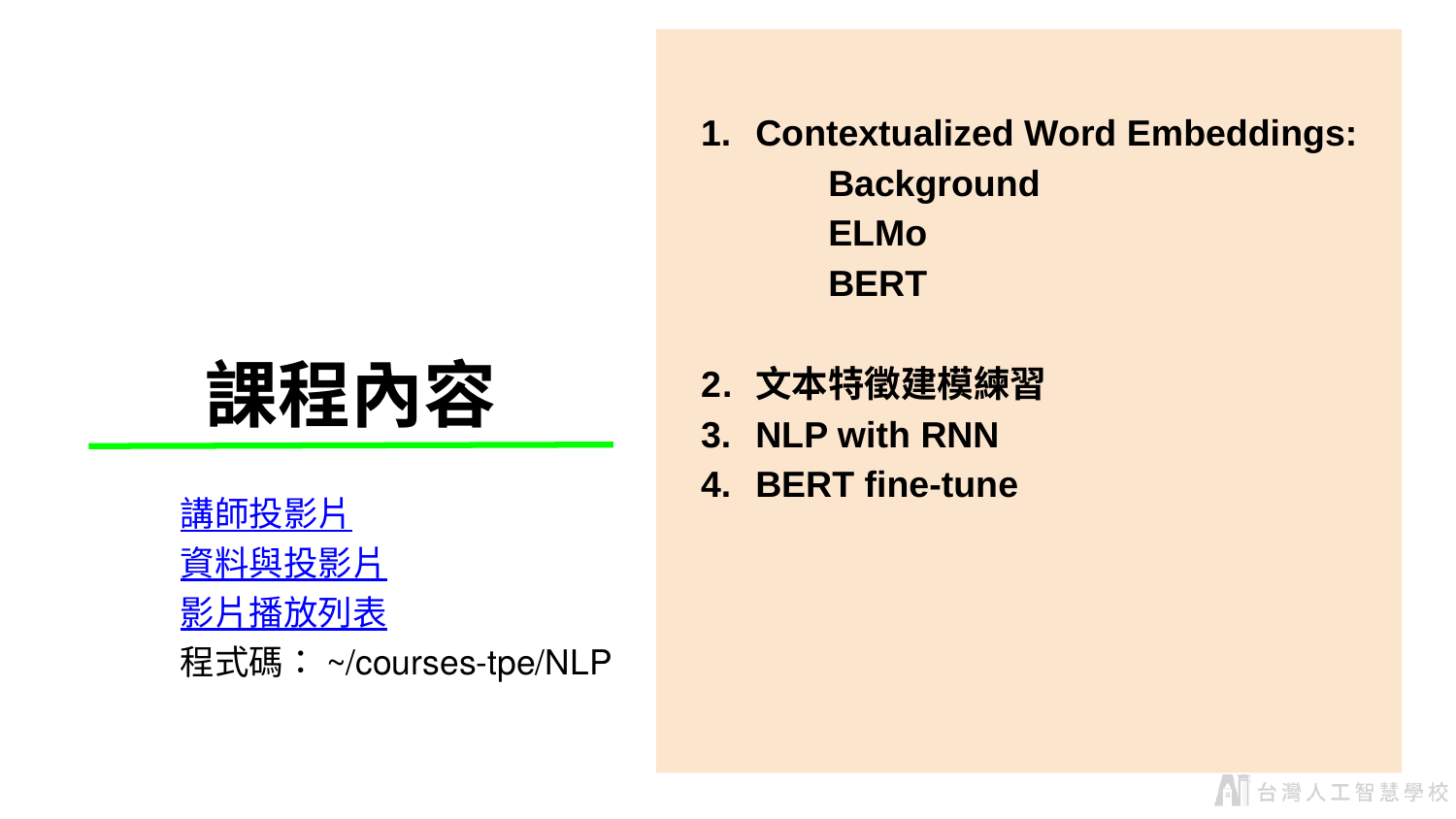

Contextualized Word Embeddings:
Background
ELMo
BERT

文本特徵建模練習
NLP with RNN
BERT fine-tune

課程內容
講師投影片
資料與投影片
影片播放列表
程式碼：~/courses-tpe/NLP